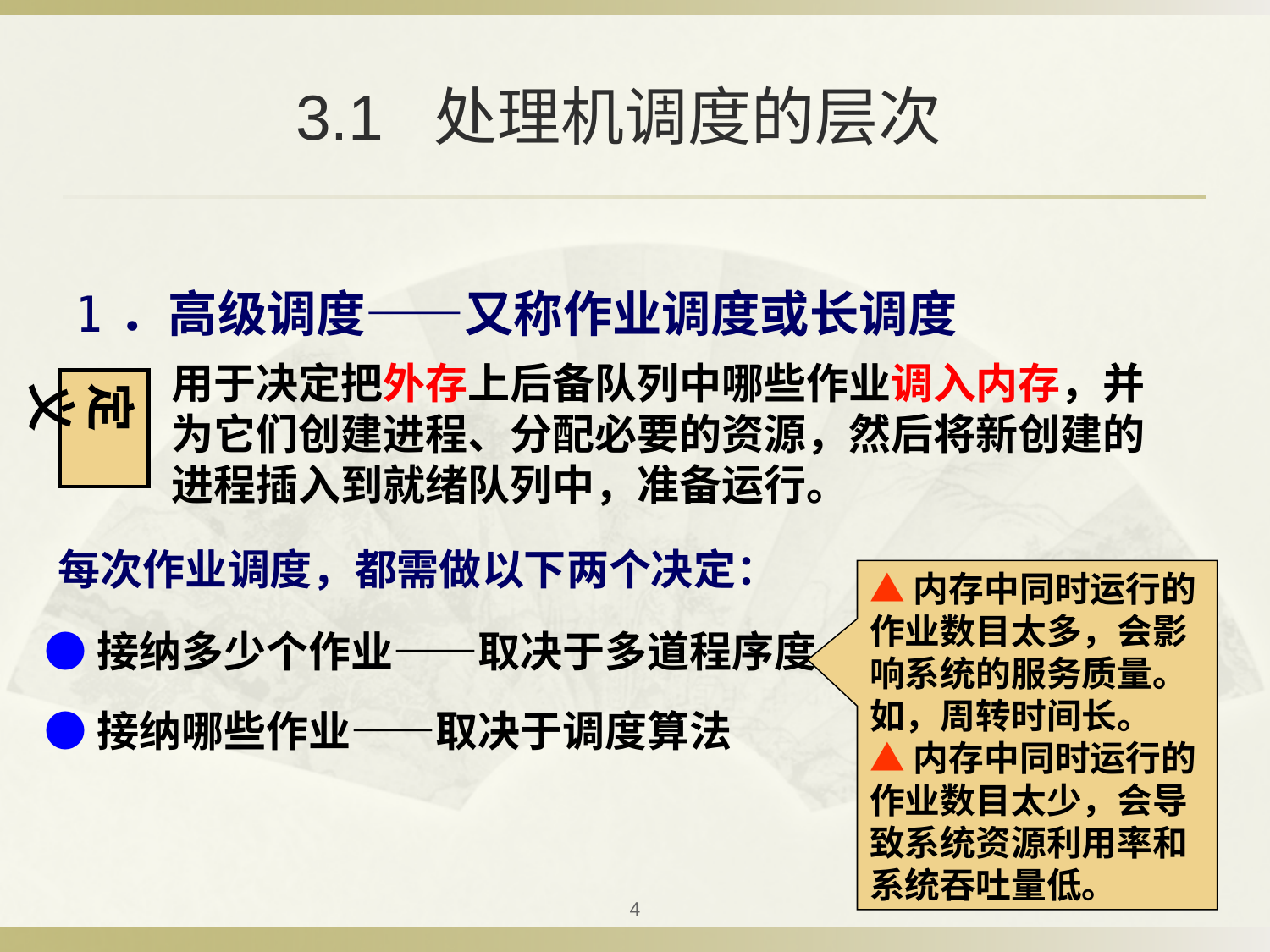

# 3.1  处理机调度的层次
1．高级调度——又称作业调度或长调度
用于决定把外存上后备队列中哪些作业调入内存，并为它们创建进程、分配必要的资源，然后将新创建的进程插入到就绪队列中，准备运行。
定义
每次作业调度，都需做以下两个决定：
▲内存中同时运行的作业数目太多，会影响系统的服务质量。如，周转时间长。
▲内存中同时运行的作业数目太少，会导致系统资源利用率和系统吞吐量低。
●接纳多少个作业——取决于多道程序度
●接纳哪些作业——取决于调度算法
4